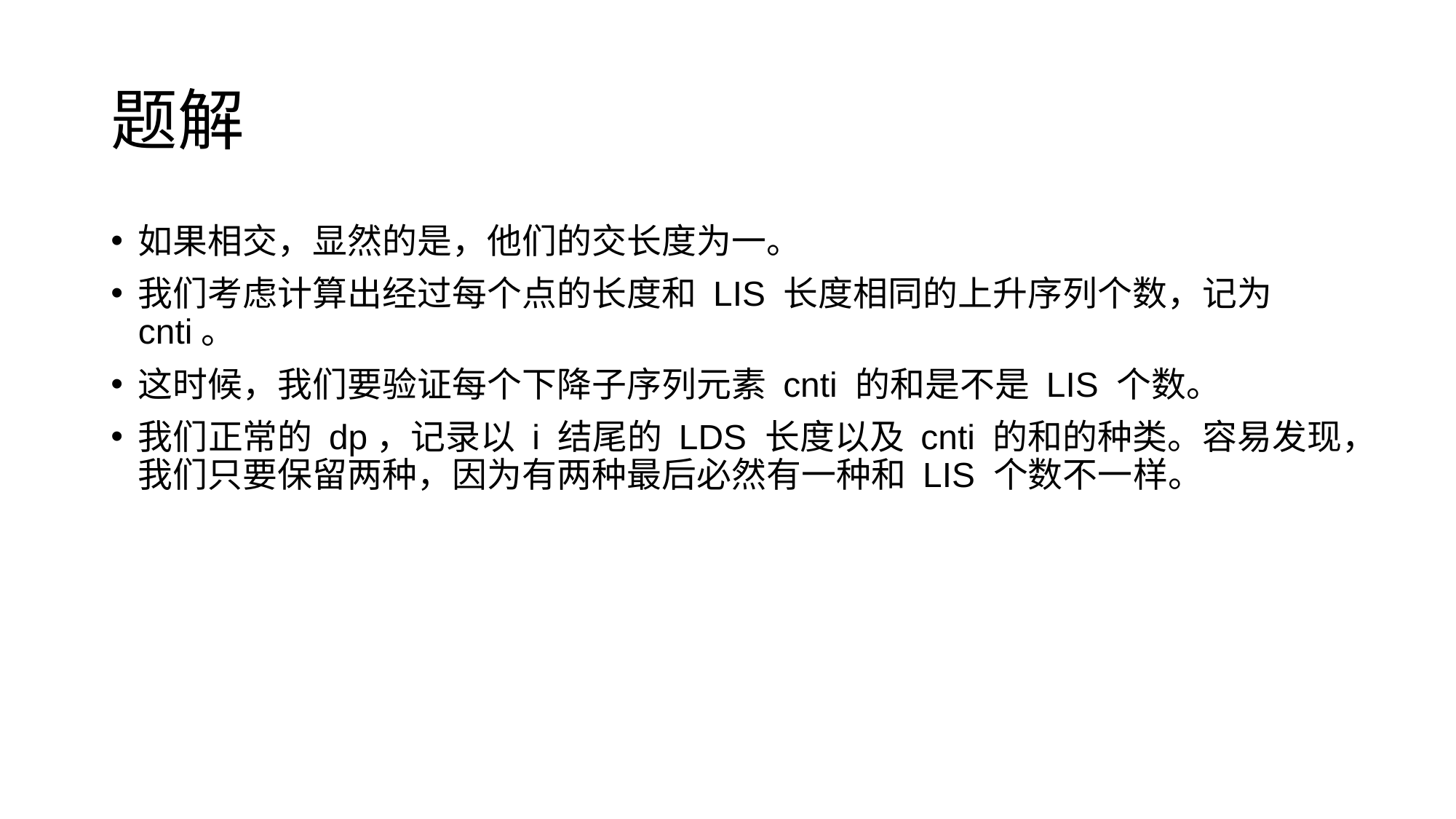

# 题解
如果相交，显然的是，他们的交长度为一。
我们考虑计算出经过每个点的长度和 LIS 长度相同的上升序列个数，记为 cnti。
这时候，我们要验证每个下降子序列元素 cnti 的和是不是 LIS 个数。
我们正常的 dp，记录以 i 结尾的 LDS 长度以及 cnti 的和的种类。容易发现，我们只要保留两种，因为有两种最后必然有一种和 LIS 个数不一样。